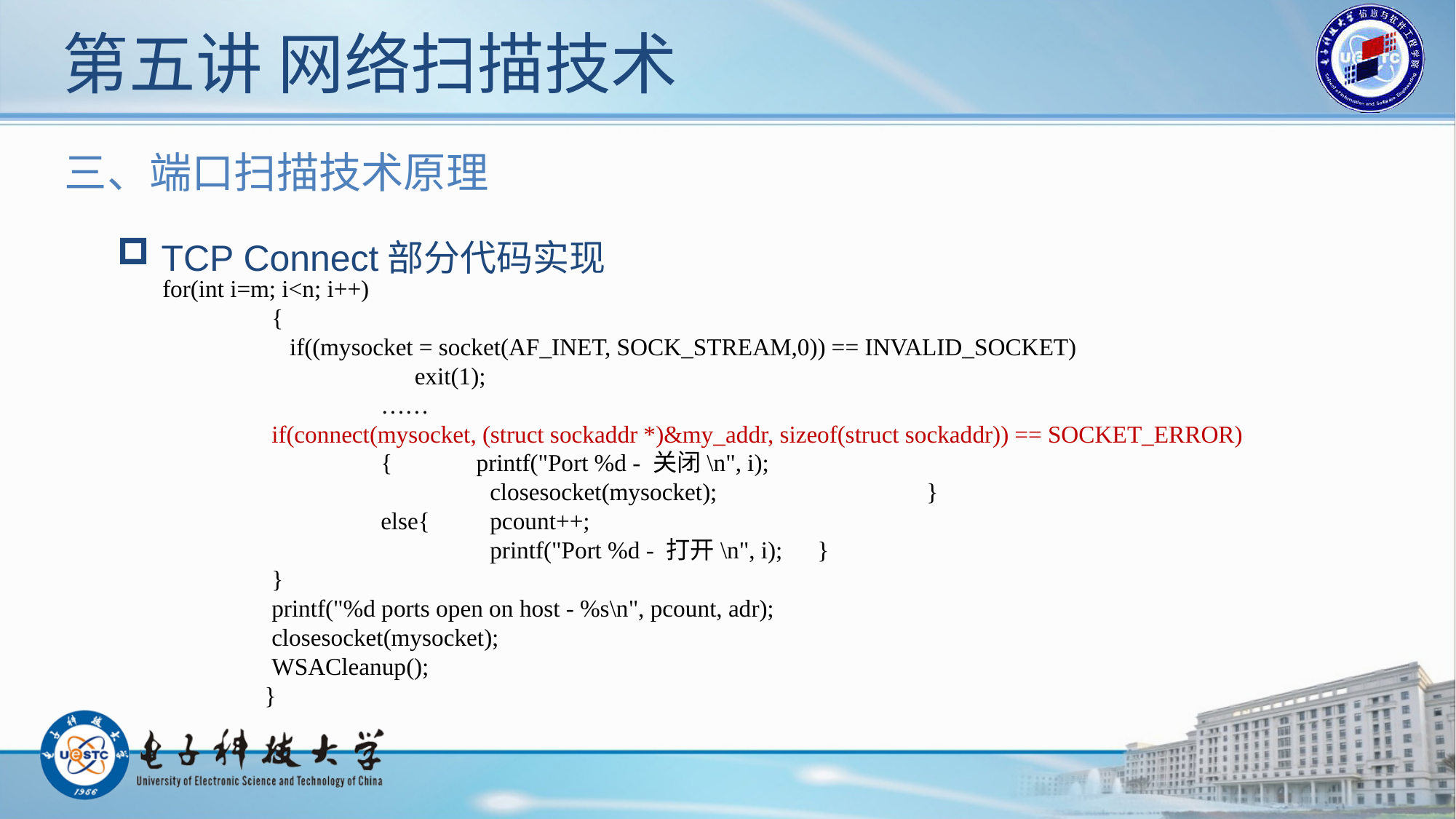

# 第五讲 网络扫描技术
三、端口扫描技术原理
 TCP Connect部分代码实现

for(int i=m; i<n; i++)
	{
	   if((mysocket = socket(AF_INET, SOCK_STREAM,0)) == INVALID_SOCKET)
                                          exit(1);
		……
	if(connect(mysocket, (struct sockaddr *)&my_addr, sizeof(struct sockaddr)) == SOCKET_ERROR)
		{              printf("Port %d - 关闭\n", i);
			closesocket(mysocket);		}
		else{	pcount++;
			printf("Port %d - 打开\n", i);	}
	}
	printf("%d ports open on host - %s\n", pcount, adr);
	closesocket(mysocket);
	WSACleanup();
                 }